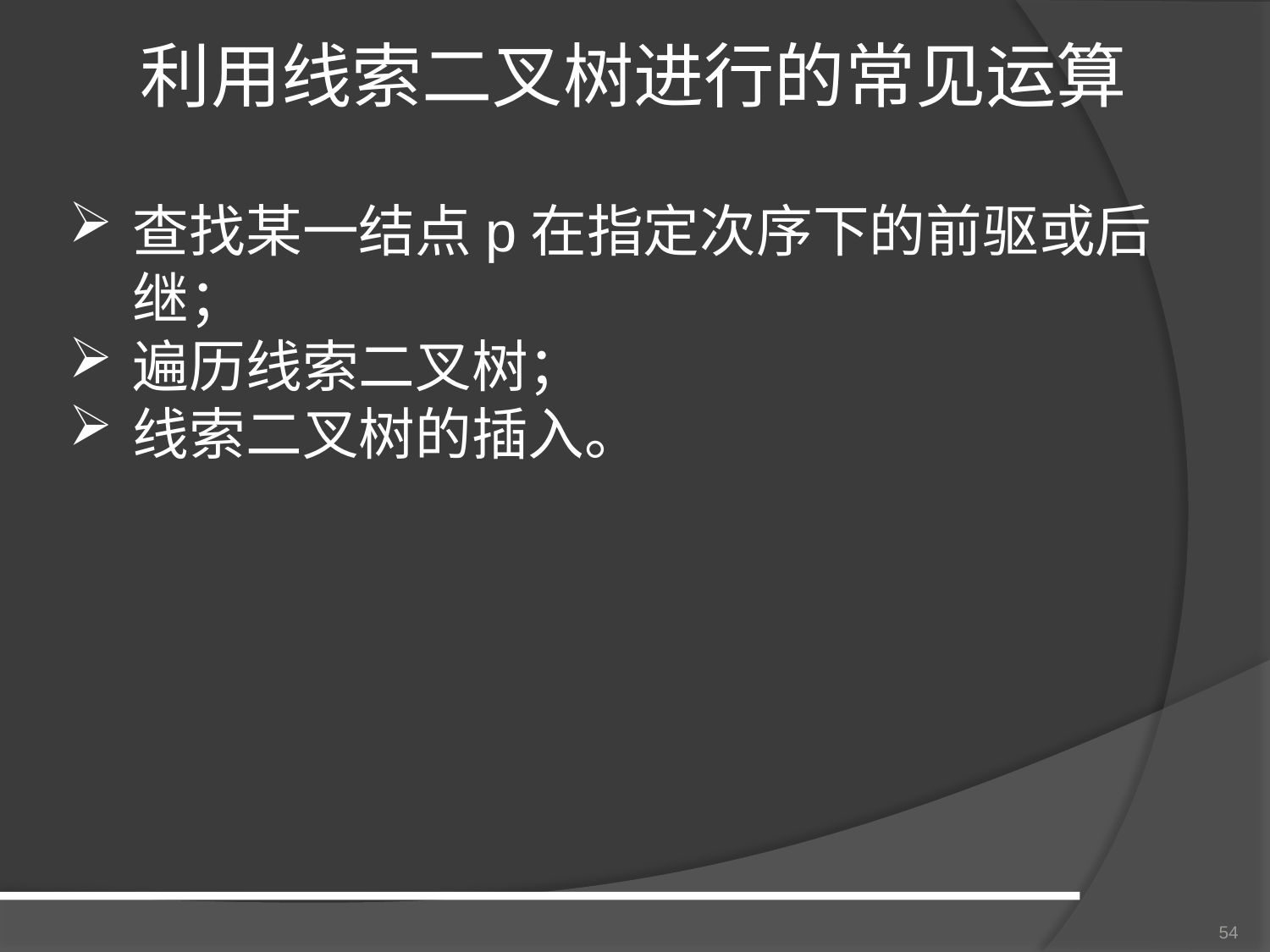

利用线索二叉树进行的常见运算

查找某一结点p在指定次序下的前驱或后继；
遍历线索二叉树；
线索二叉树的插入。
54